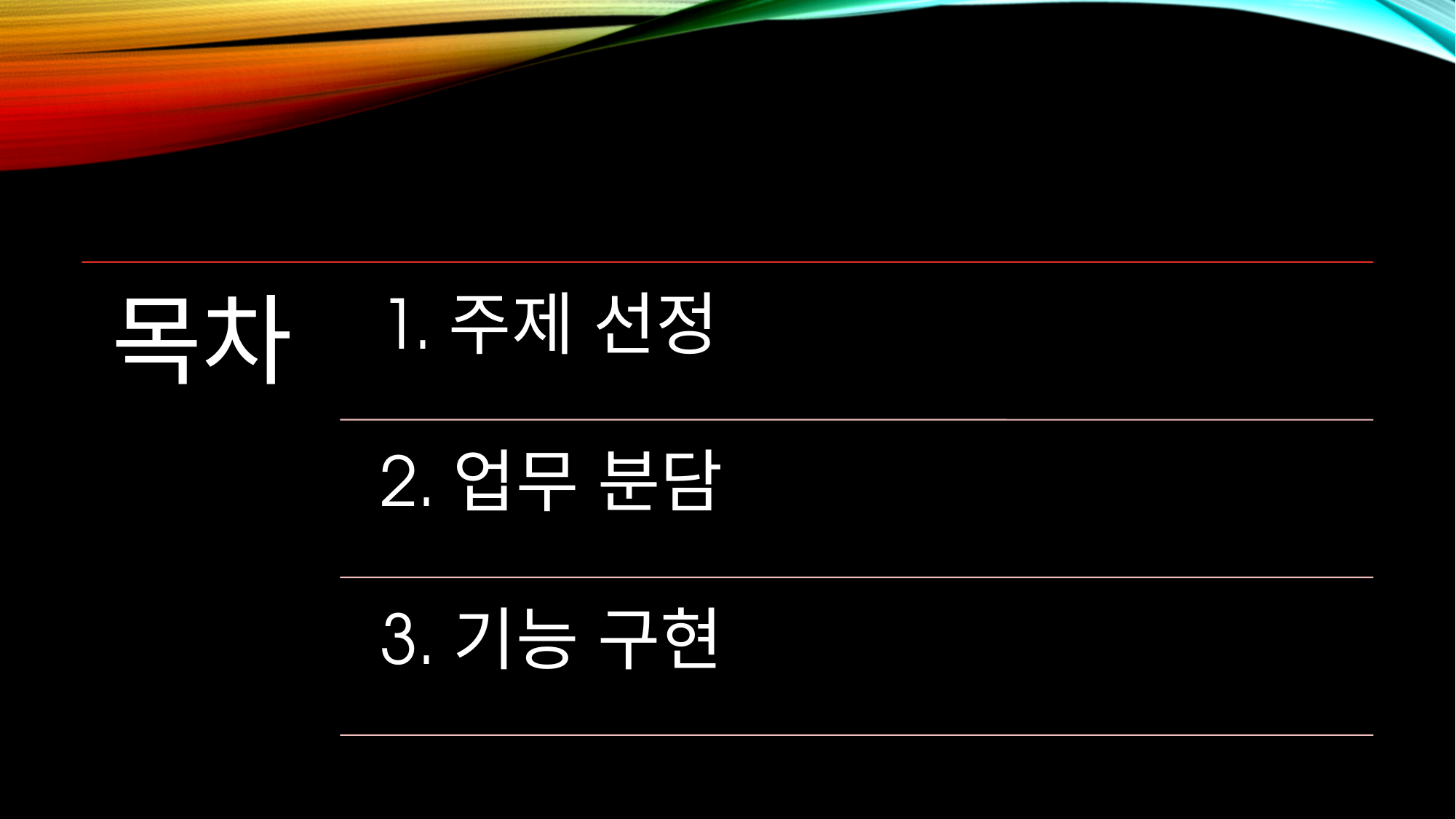

#
목차
1.주제 선정
2.업무 분담
3.기능 구현